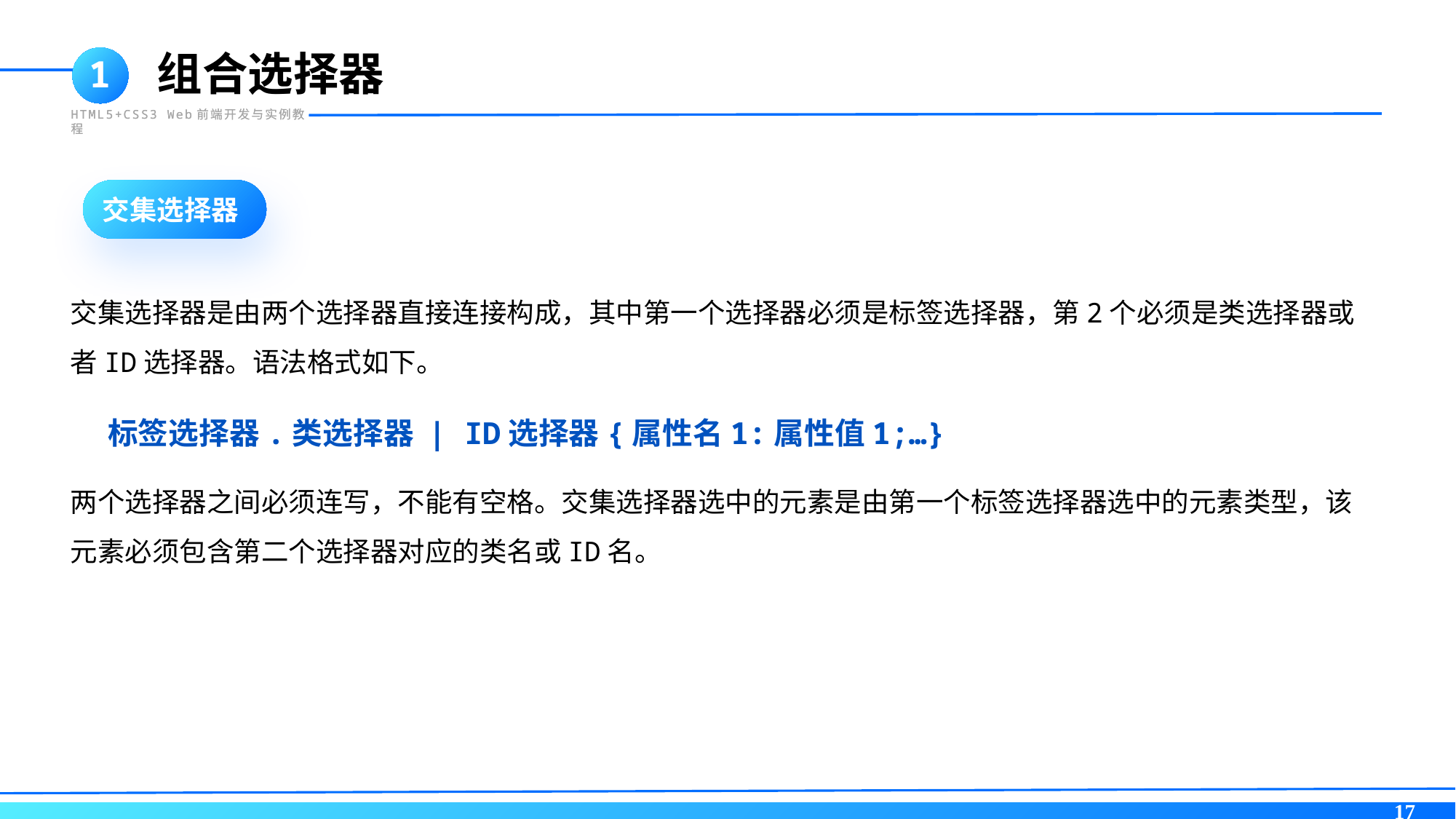

组合选择器
1
HTML5+CSS3 Web前端开发与实例教程
交集选择器
交集选择器是由两个选择器直接连接构成，其中第一个选择器必须是标签选择器，第2个必须是类选择器或者ID选择器。语法格式如下。
     标签选择器.类选择器 | ID选择器{属性名1:属性值1;…}
两个选择器之间必须连写，不能有空格。交集选择器选中的元素是由第一个标签选择器选中的元素类型，该元素必须包含第二个选择器对应的类名或ID名。

17